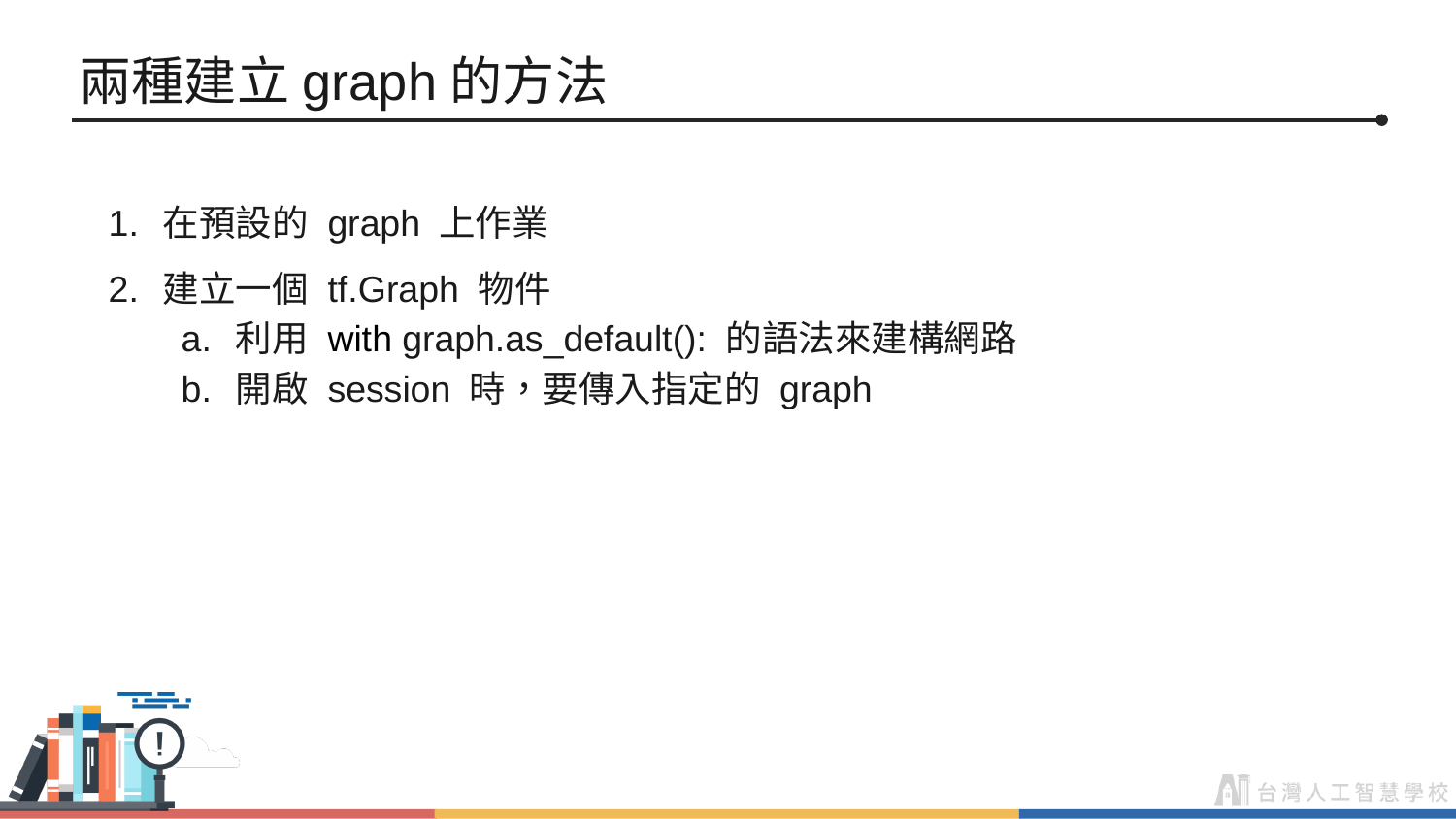

# 兩種建立graph的方法
在預設的 graph 上作業
建立一個 tf.Graph 物件
利用 with graph.as_default(): 的語法來建構網路
開啟 session 時，要傳入指定的 graph